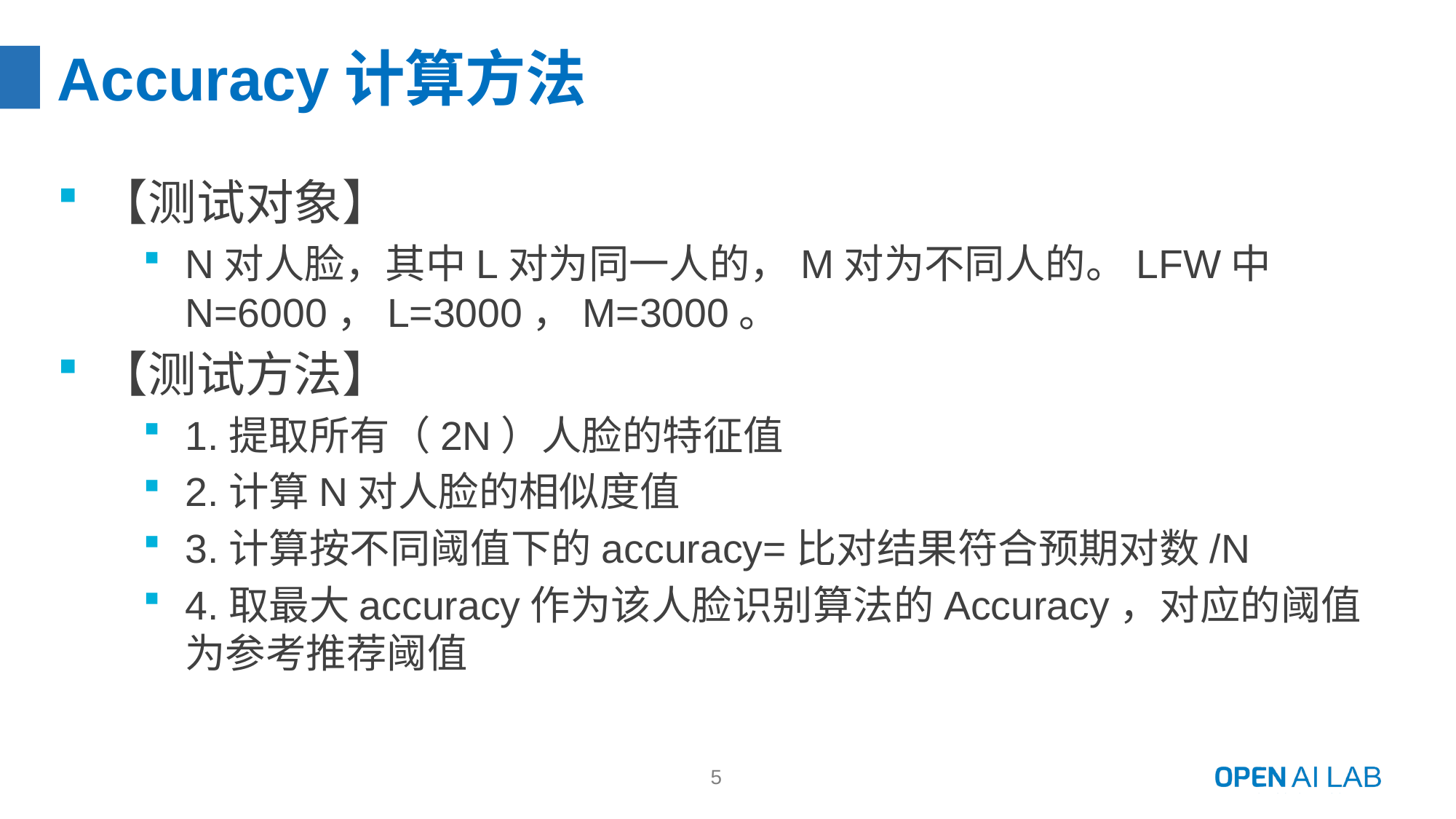

# Accuracy计算方法

【测试对象】
N对人脸，其中L对为同一人的，M对为不同人的。LFW中N=6000，L=3000，M=3000。
【测试方法】
1.提取所有（2N）人脸的特征值
2.计算N对人脸的相似度值
3.计算按不同阈值下的accuracy=比对结果符合预期对数/N
4.取最大accuracy作为该人脸识别算法的Accuracy，对应的阈值为参考推荐阈值